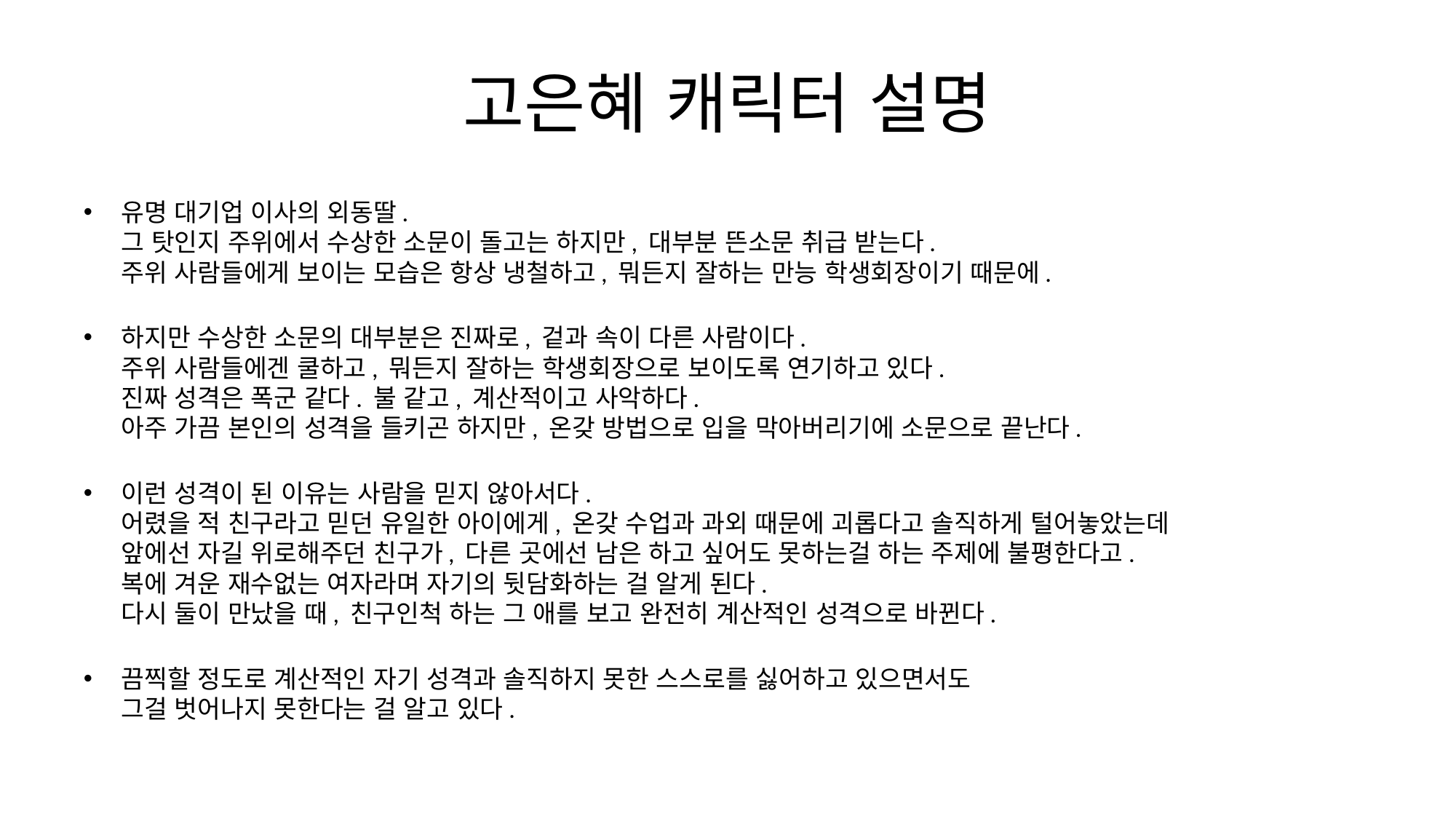

# 고은혜 캐릭터 설명
유명 대기업 이사의 외동딸.
그 탓인지 주위에서 수상한 소문이 돌고는 하지만, 대부분 뜬소문 취급 받는다.
주위 사람들에게 보이는 모습은 항상 냉철하고, 뭐든지 잘하는 만능 학생회장이기 때문에.
하지만 수상한 소문의 대부분은 진짜로, 겉과 속이 다른 사람이다.
주위 사람들에겐 쿨하고, 뭐든지 잘하는 학생회장으로 보이도록 연기하고 있다.
진짜 성격은 폭군 같다. 불 같고, 계산적이고 사악하다.
아주 가끔 본인의 성격을 들키곤 하지만, 온갖 방법으로 입을 막아버리기에 소문으로 끝난다.
이런 성격이 된 이유는 사람을 믿지 않아서다.
어렸을 적 친구라고 믿던 유일한 아이에게, 온갖 수업과 과외 때문에 괴롭다고 솔직하게 털어놓았는데
앞에선 자길 위로해주던 친구가, 다른 곳에선 남은 하고 싶어도 못하는걸 하는 주제에 불평한다고.
복에 겨운 재수없는 여자라며 자기의 뒷담화하는 걸 알게 된다.
다시 둘이 만났을 때, 친구인척 하는 그 애를 보고 완전히 계산적인 성격으로 바뀐다.
끔찍할 정도로 계산적인 자기 성격과 솔직하지 못한 스스로를 싫어하고 있으면서도
그걸 벗어나지 못한다는 걸 알고 있다.